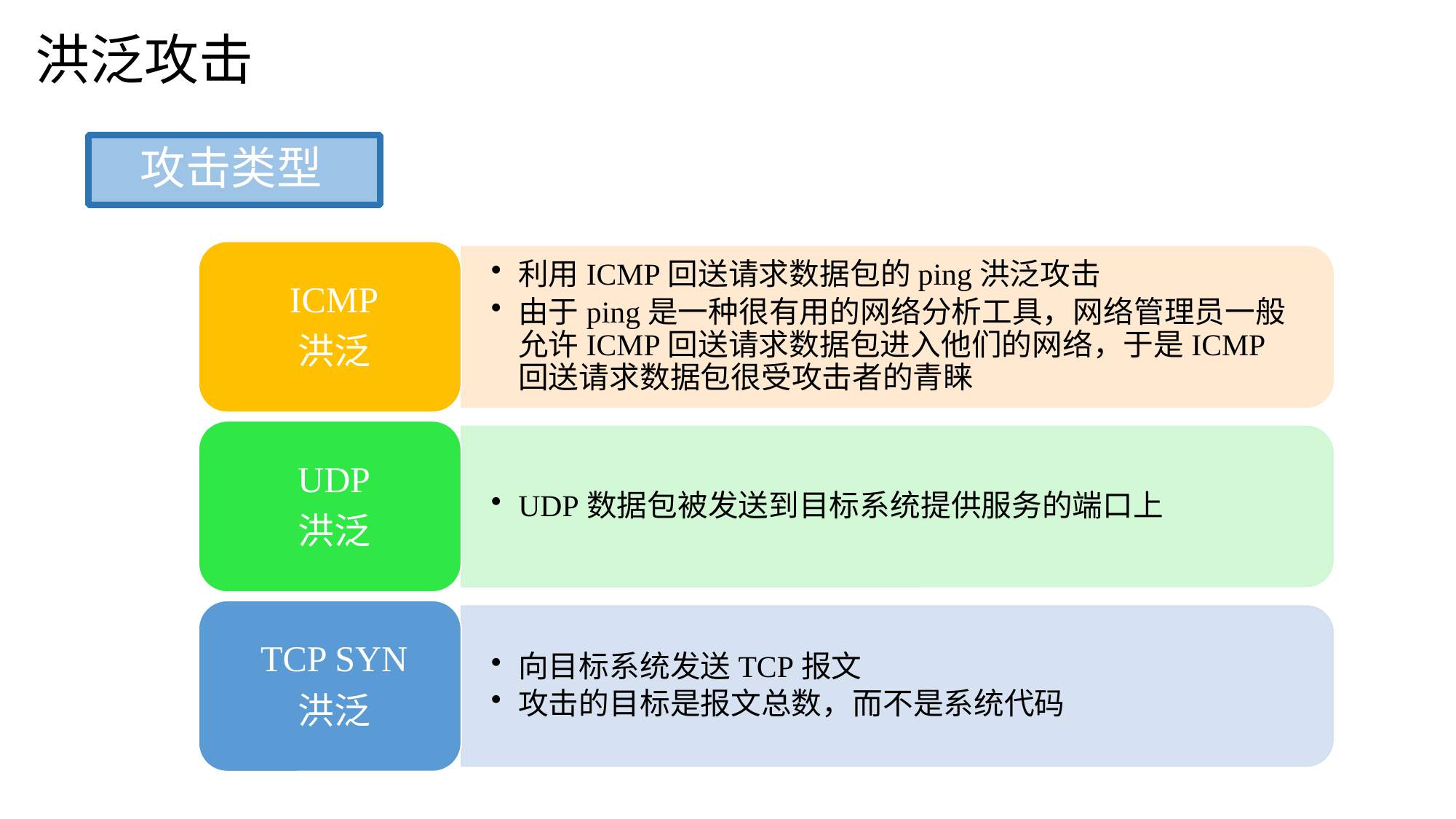

洪泛攻击
攻击类型
利用ICMP回送请求数据包的ping洪泛攻击
由于ping是一种很有用的网络分析工具，网络管理员一般允许ICMP回送请求数据包进入他们的网络，于是ICMP回送请求数据包很受攻击者的青睐
ICMP
洪泛
UDP数据包被发送到目标系统提供服务的端口上
UDP
洪泛
向目标系统发送TCP报文
攻击的目标是报文总数，而不是系统代码
TCP SYN
洪泛